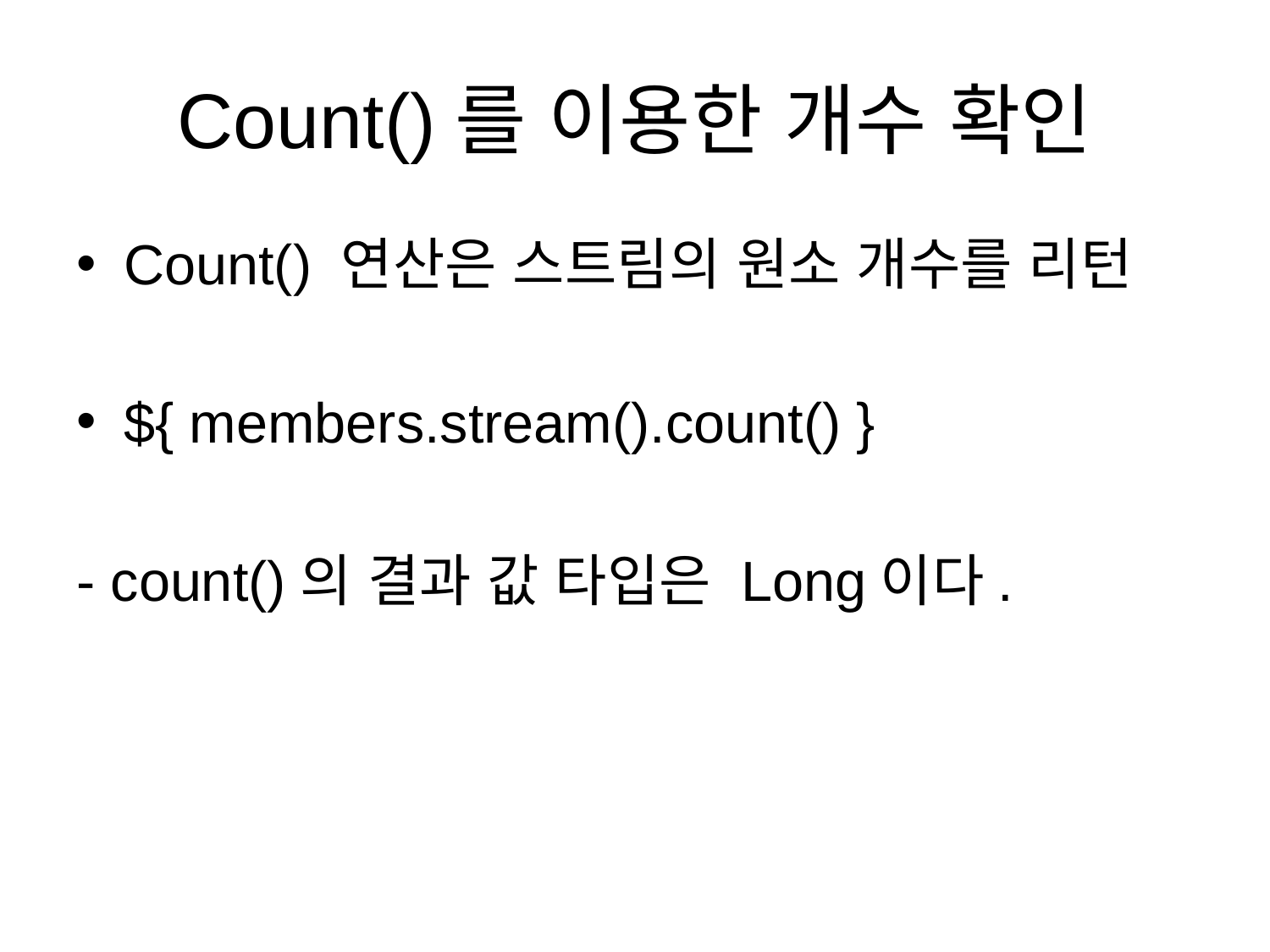

# Count()를 이용한 개수 확인
Count() 연산은 스트림의 원소 개수를 리턴

${ members.stream().count() }

- count()의 결과 값 타입은 Long이다.